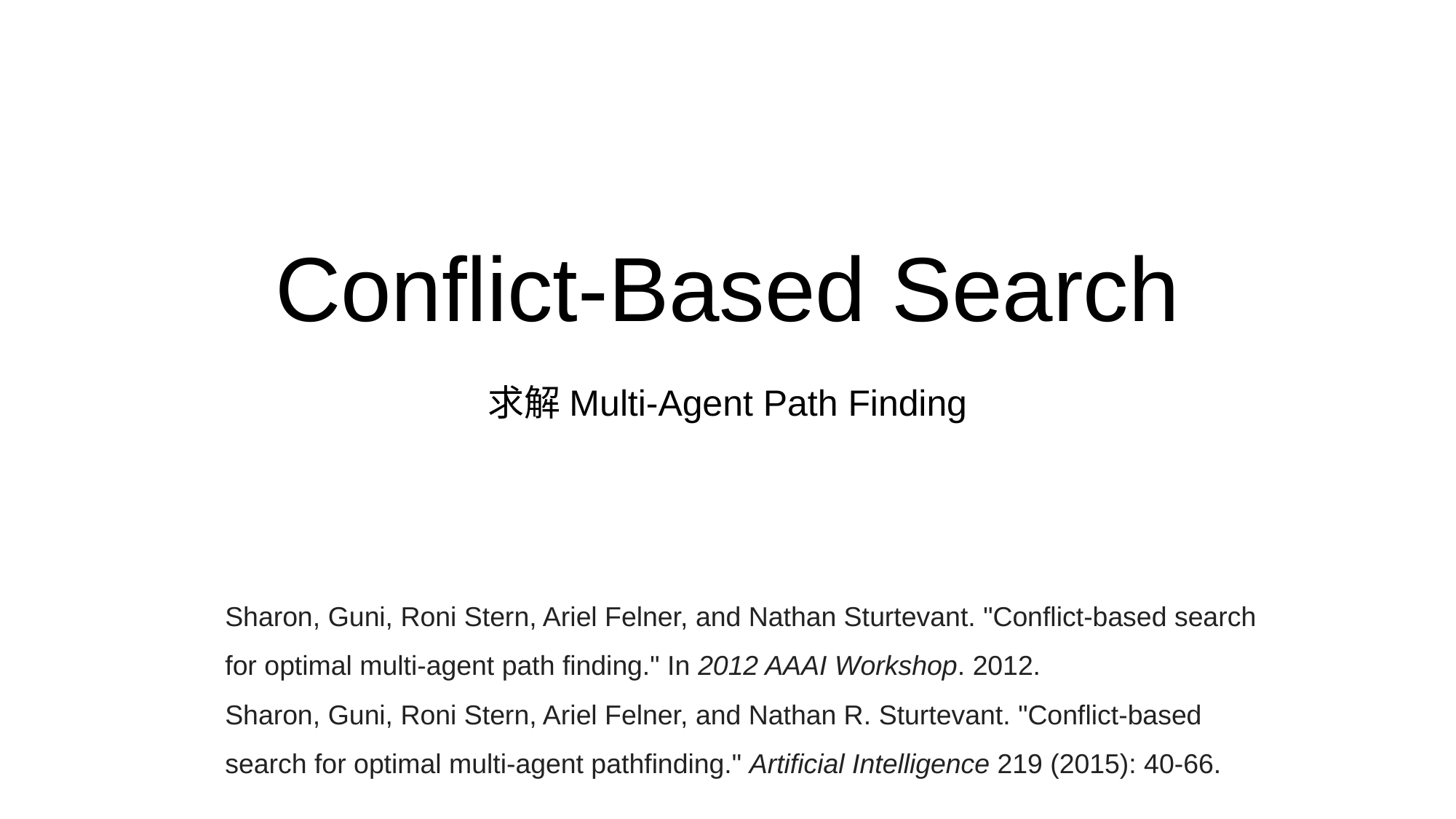

# Conflict-Based Search
求解Multi-Agent Path Finding
Sharon, Guni, Roni Stern, Ariel Felner, and Nathan Sturtevant. "Conflict-based search for optimal multi-agent path finding." In 2012 AAAI Workshop. 2012.
Sharon, Guni, Roni Stern, Ariel Felner, and Nathan R. Sturtevant. "Conflict-based search for optimal multi-agent pathfinding." Artificial Intelligence 219 (2015): 40-66.